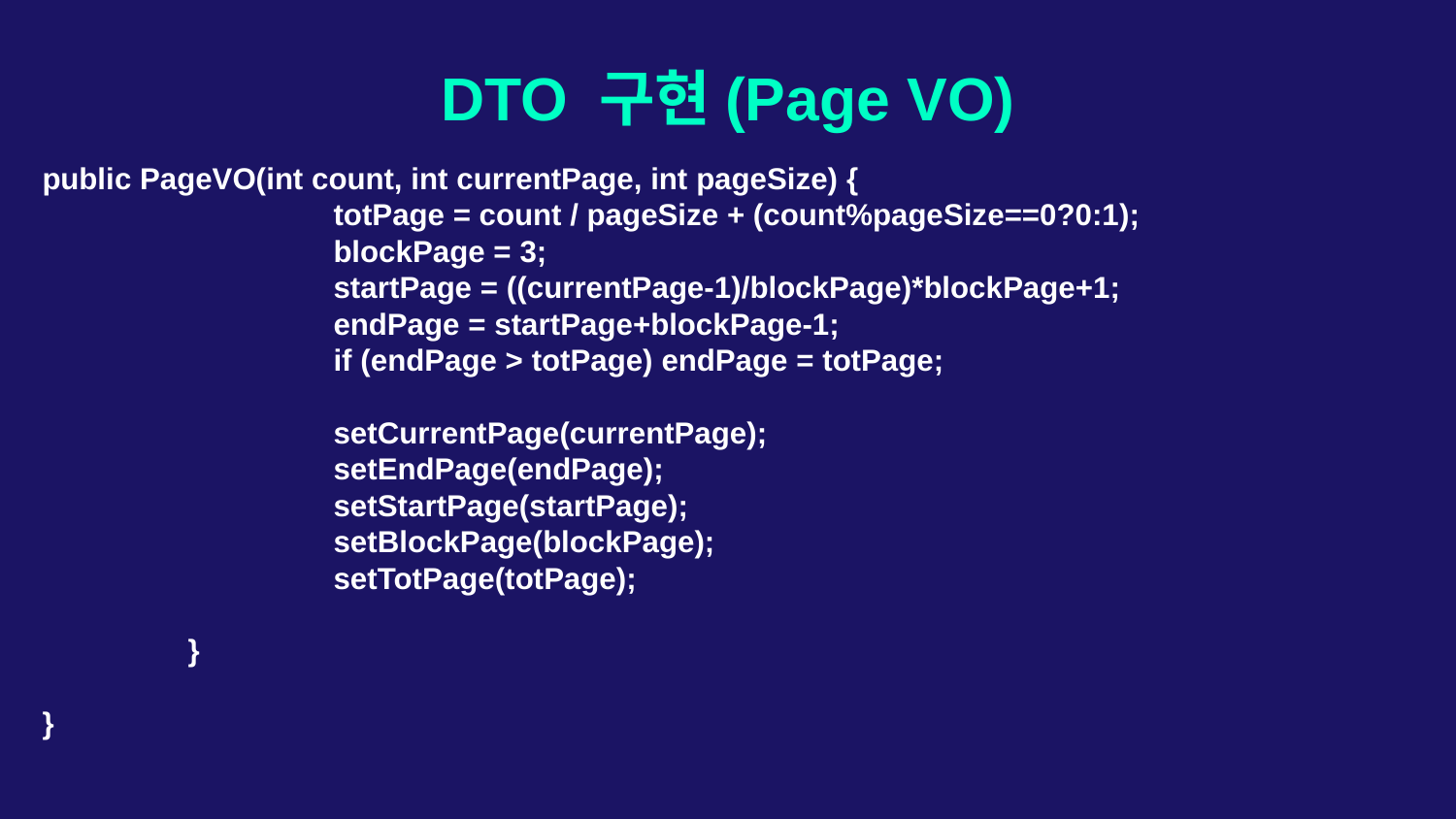

# DTO 구현(Page VO)
public PageVO(int count, int currentPage, int pageSize) {
		totPage = count / pageSize + (count%pageSize==0?0:1);
		blockPage = 3;
		startPage = ((currentPage-1)/blockPage)*blockPage+1;
		endPage = startPage+blockPage-1;
		if (endPage > totPage) endPage = totPage;

		setCurrentPage(currentPage);
		setEndPage(endPage);
		setStartPage(startPage);
		setBlockPage(blockPage);
		setTotPage(totPage);

	}

}